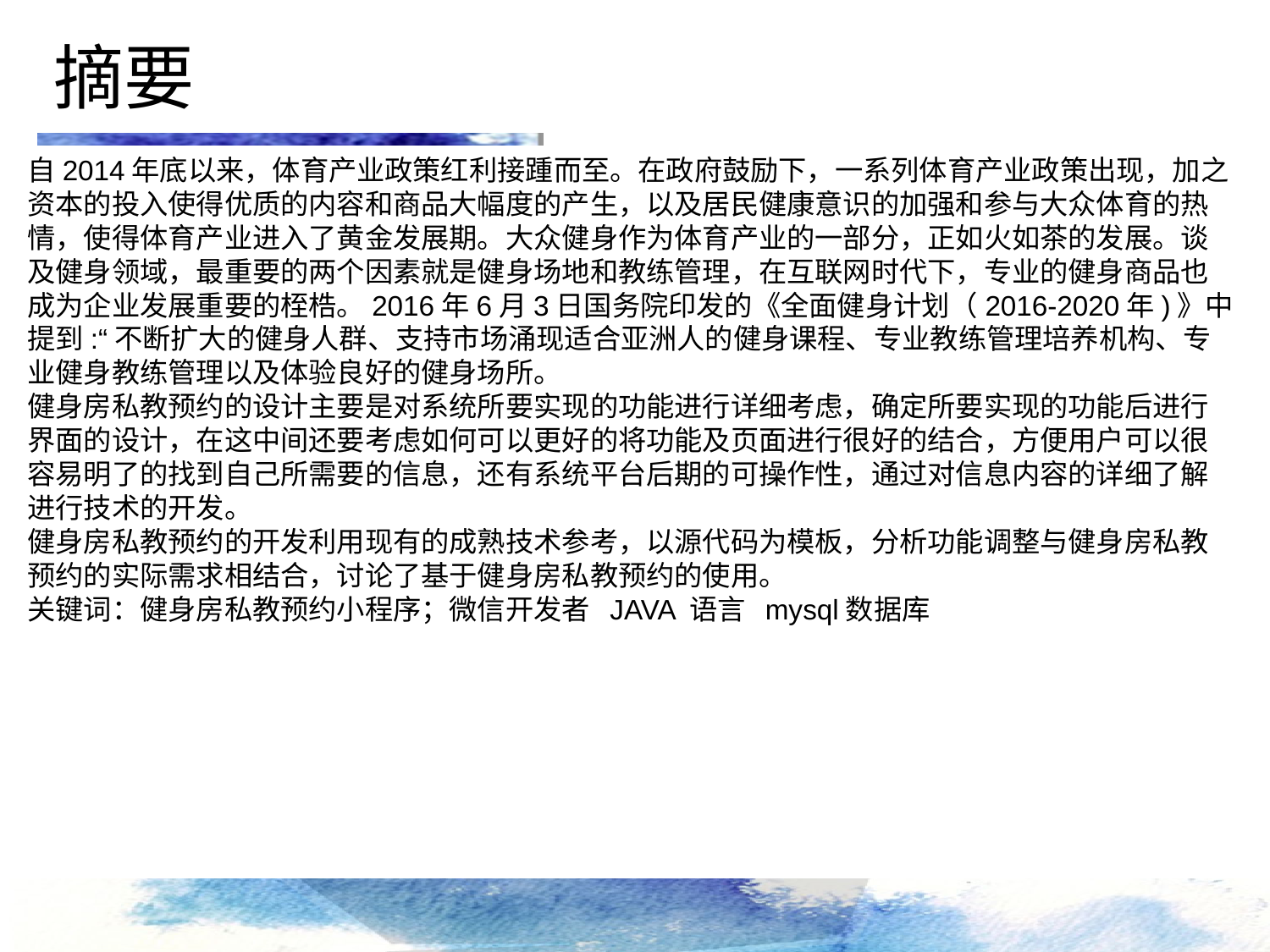

摘要
自2014年底以来，体育产业政策红利接踵而至。在政府鼓励下，一系列体育产业政策出现，加之资本的投入使得优质的内容和商品大幅度的产生，以及居民健康意识的加强和参与大众体育的热情，使得体育产业进入了黄金发展期。大众健身作为体育产业的一部分，正如火如茶的发展。谈及健身领域，最重要的两个因素就是健身场地和教练管理，在互联网时代下，专业的健身商品也成为企业发展重要的桎梏。2016年6月3日国务院印发的《全面健身计划（2016-2020年)》中提到:“不断扩大的健身人群、支持市场涌现适合亚洲人的健身课程、专业教练管理培养机构、专业健身教练管理以及体验良好的健身场所。
健身房私教预约的设计主要是对系统所要实现的功能进行详细考虑，确定所要实现的功能后进行界面的设计，在这中间还要考虑如何可以更好的将功能及页面进行很好的结合，方便用户可以很容易明了的找到自己所需要的信息，还有系统平台后期的可操作性，通过对信息内容的详细了解进行技术的开发。
健身房私教预约的开发利用现有的成熟技术参考，以源代码为模板，分析功能调整与健身房私教预约的实际需求相结合，讨论了基于健身房私教预约的使用。
关键词：健身房私教预约小程序；微信开发者  JAVA 语言  mysql数据库
点击添加文本
点击添加文本
点击添加文本

点击添加文本